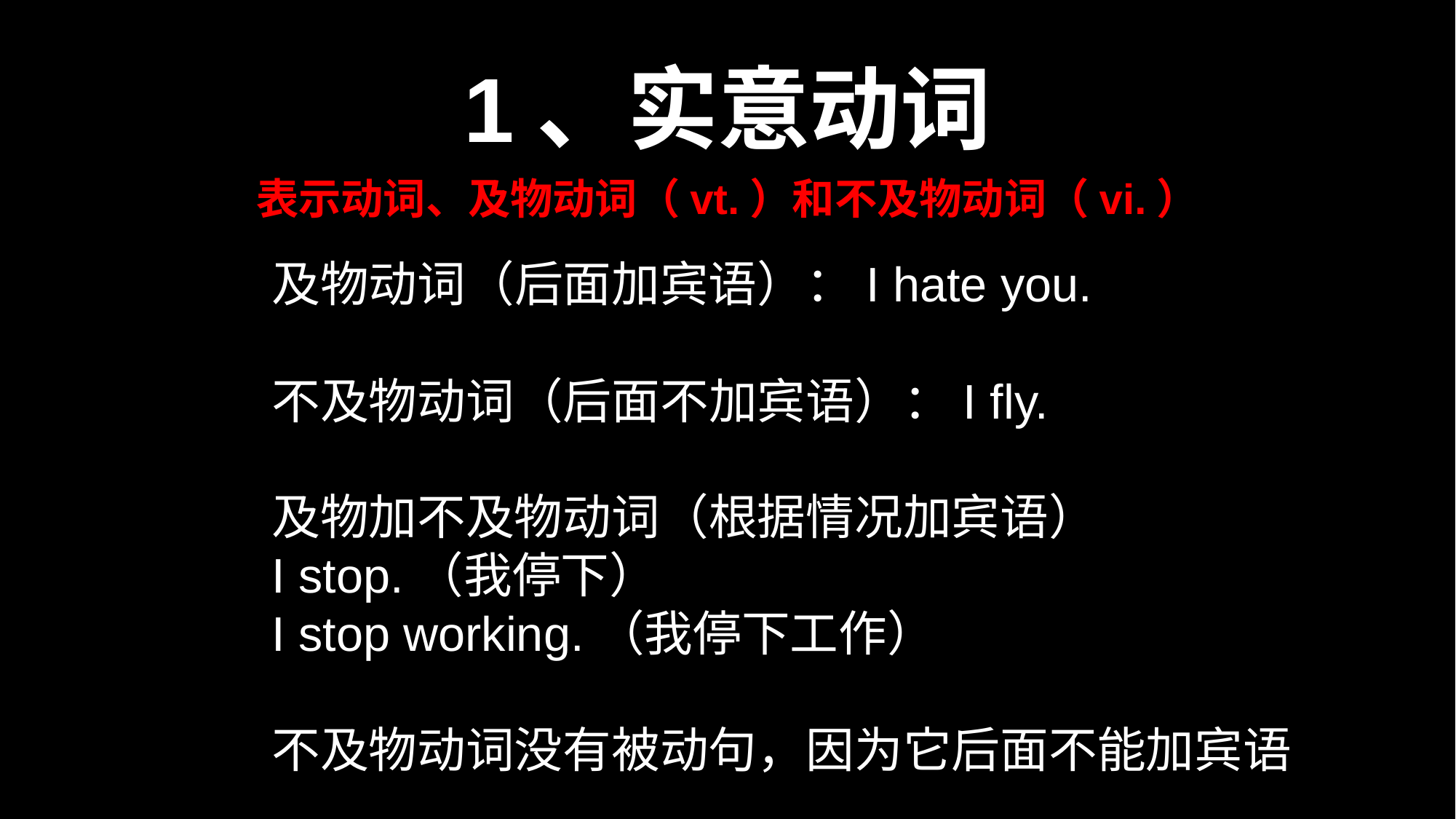

1、实意动词
表示动词、及物动词（vt.）和不及物动词（vi.）
及物动词（后面加宾语）：I hate you.

不及物动词（后面不加宾语）：I fly.

及物加不及物动词（根据情况加宾语）
I stop.（我停下）
I stop working.（我停下工作）

不及物动词没有被动句，因为它后面不能加宾语